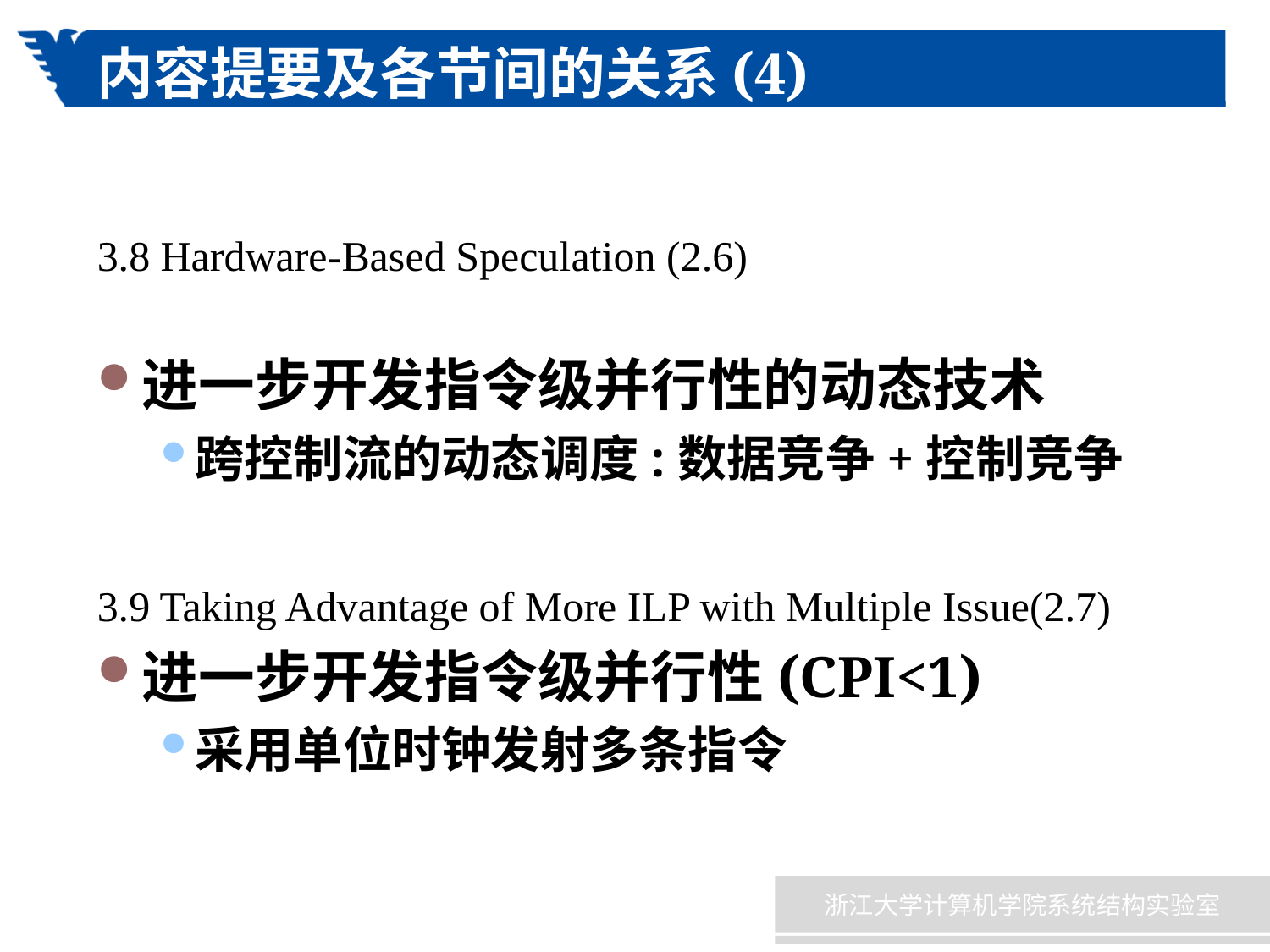

# 内容提要及各节间的关系(4)
3.8 Hardware-Based Speculation (2.6)

进一步开发指令级并行性的动态技术
跨控制流的动态调度:数据竞争+控制竞争

3.9 Taking Advantage of More ILP with Multiple Issue(2.7)
进一步开发指令级并行性(CPI<1)
采用单位时钟发射多条指令